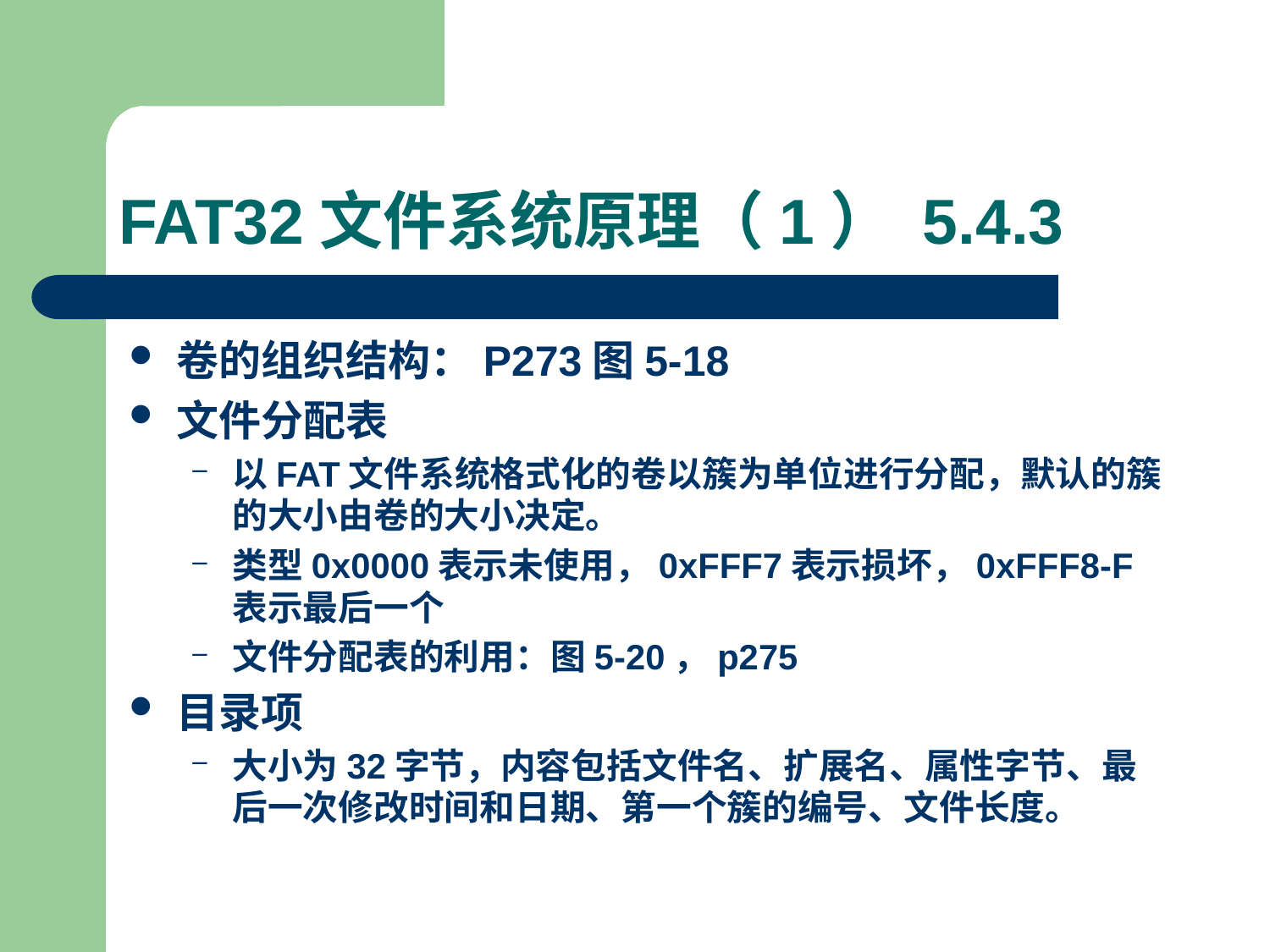

# FAT32文件系统原理（1） 5.4.3
卷的组织结构：P273图5-18
文件分配表
以FAT文件系统格式化的卷以簇为单位进行分配，默认的簇的大小由卷的大小决定。
类型0x0000表示未使用，0xFFF7表示损坏，0xFFF8-F表示最后一个
文件分配表的利用：图5-20，p275
目录项
大小为32字节，内容包括文件名、扩展名、属性字节、最后一次修改时间和日期、第一个簇的编号、文件长度。